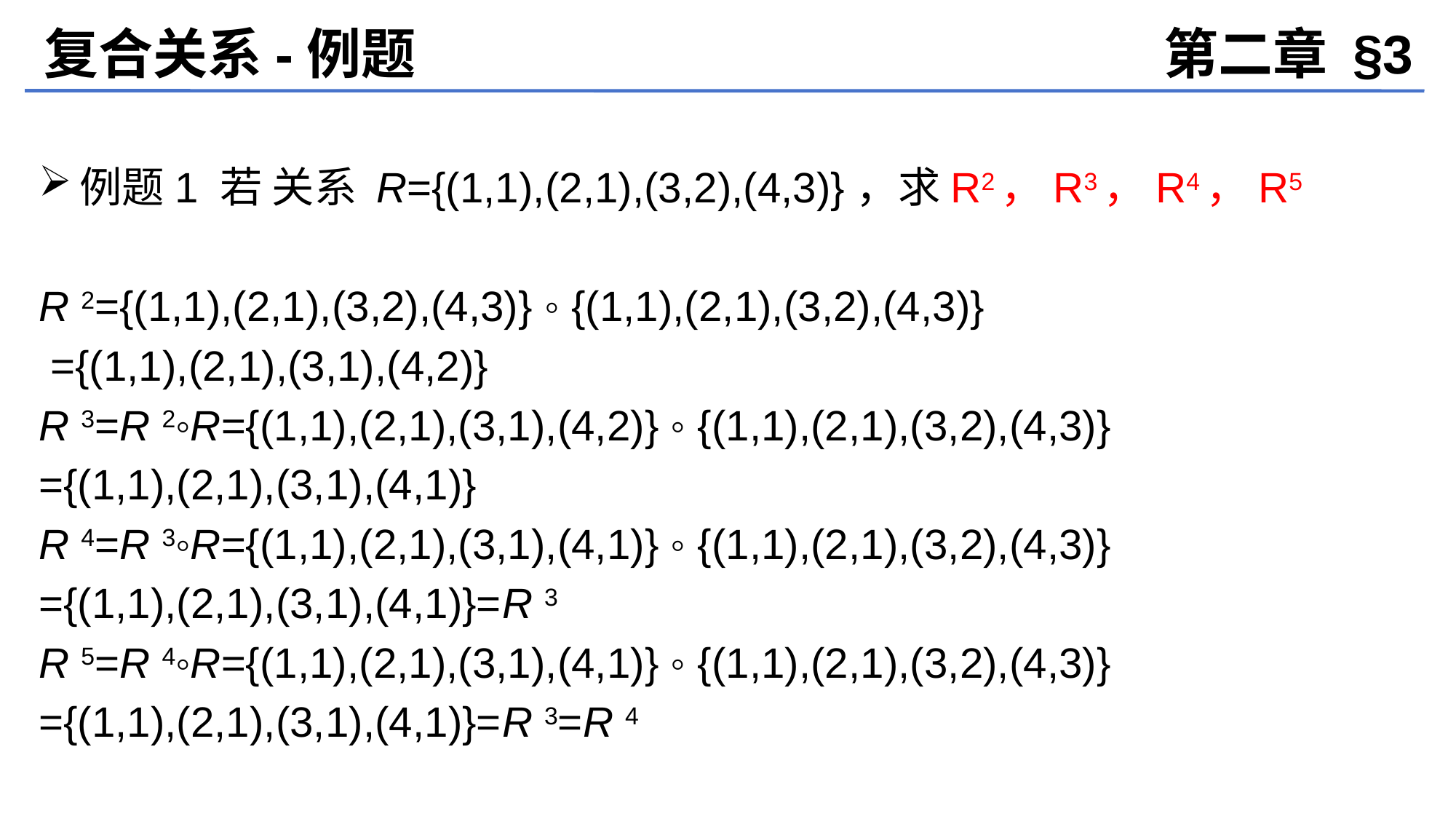

复合关系-例题
第二章 §3
例题1 若 关系 R={(1,1),(2,1),(3,2),(4,3)}，求R2，R3，R4，R5

R 2={(1,1),(2,1),(3,2),(4,3)} ◦ {(1,1),(2,1),(3,2),(4,3)}
 ={(1,1),(2,1),(3,1),(4,2)}
R 3=R 2◦R={(1,1),(2,1),(3,1),(4,2)} ◦ {(1,1),(2,1),(3,2),(4,3)}
={(1,1),(2,1),(3,1),(4,1)}
R 4=R 3◦R={(1,1),(2,1),(3,1),(4,1)} ◦ {(1,1),(2,1),(3,2),(4,3)}
={(1,1),(2,1),(3,1),(4,1)}=R 3
R 5=R 4◦R={(1,1),(2,1),(3,1),(4,1)} ◦ {(1,1),(2,1),(3,2),(4,3)}
={(1,1),(2,1),(3,1),(4,1)}=R 3=R 4